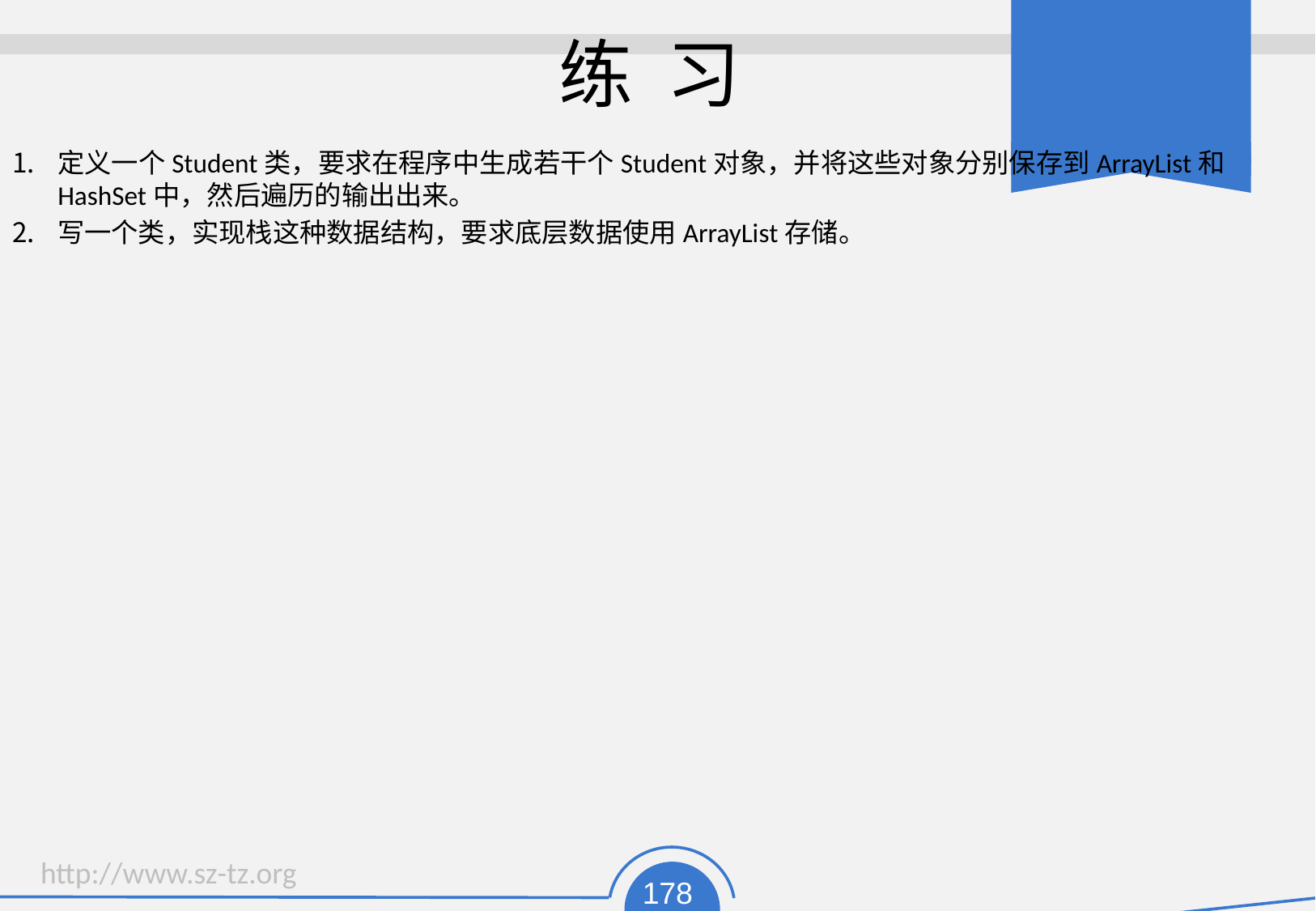

# 练  习
定义一个Student类，要求在程序中生成若干个Student对象，并将这些对象分别保存到ArrayList和HashSet中，然后遍历的输出出来。
写一个类，实现栈这种数据结构，要求底层数据使用ArrayList存储。